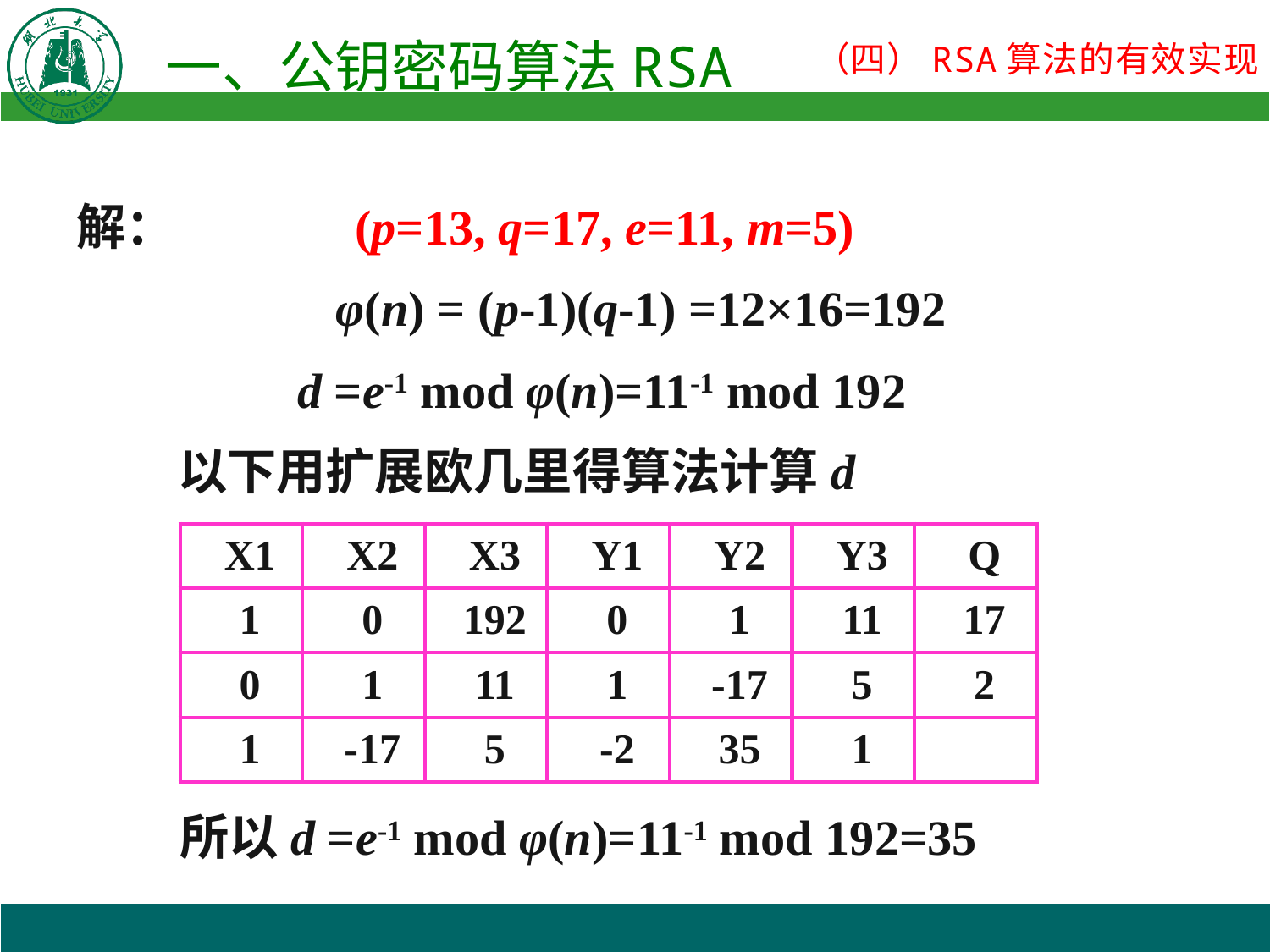

解：               (p=13, q=17, e=11, m=5)
 φ(n) = (p-1)(q-1) =12×16=192
                  d =e-1 mod φ(n)=11-1 mod 192
        以下用扩展欧几里得算法计算d

       所以d =e-1 mod φ(n)=11-1 mod 192=35
| X1 | X2 | X3 | Y1 | Y2 | Y3 | Q |
| --- | --- | --- | --- | --- | --- | --- |
| 1 | 0 | 192 | 0 | 1 | 11 | 17 |
| 0 | 1 | 11 | 1 | -17 | 5 | 2 |
| 1 | -17 | 5 | -2 | 35 | 1 |  |